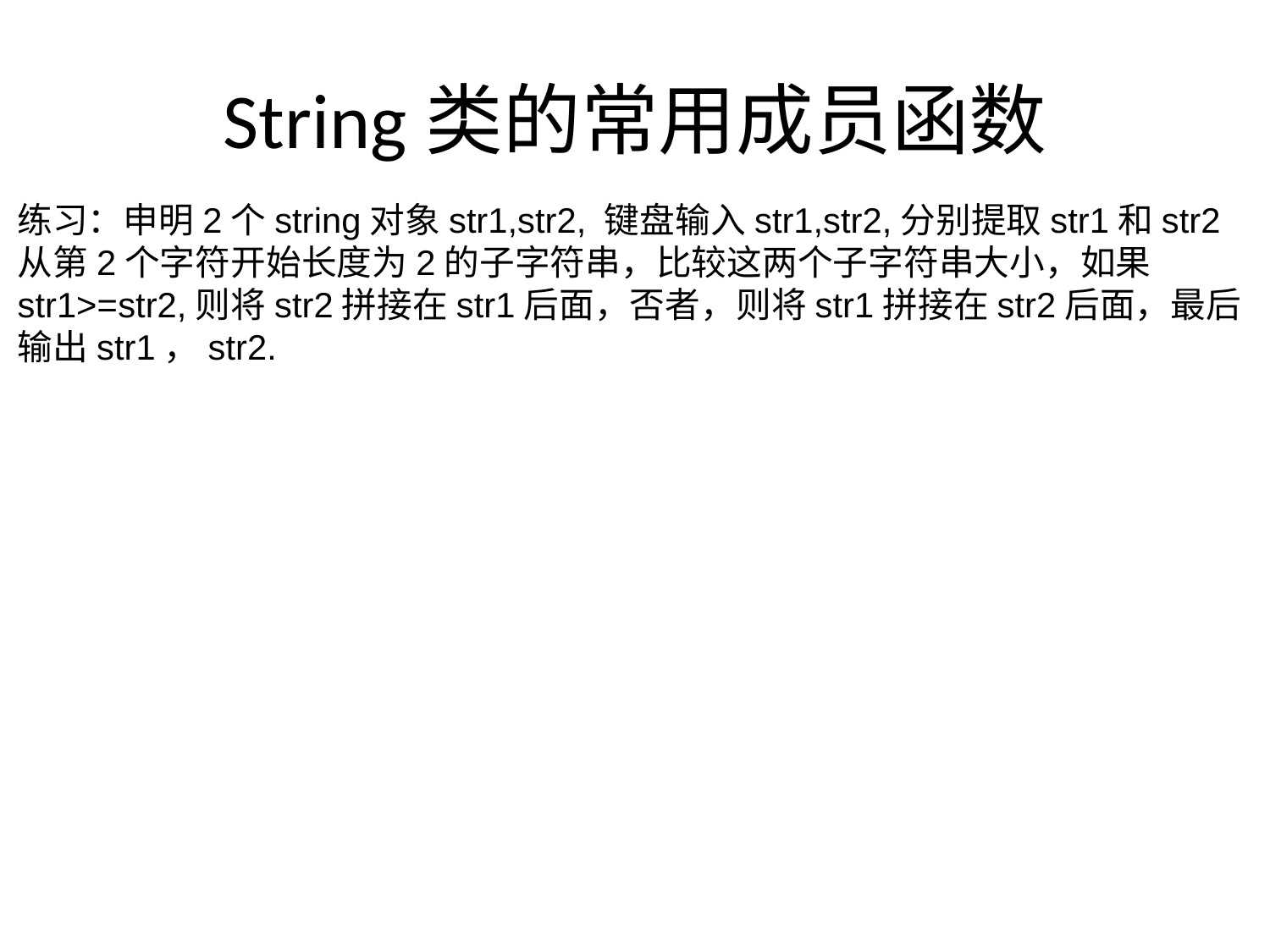

# String类的常用成员函数
练习：申明2个string对象str1,str2, 键盘输入str1,str2,分别提取str1和str2从第2个字符开始长度为2的子字符串，比较这两个子字符串大小，如果str1>=str2,则将str2拼接在str1后面，否者，则将str1拼接在str2后面，最后输出str1，str2.